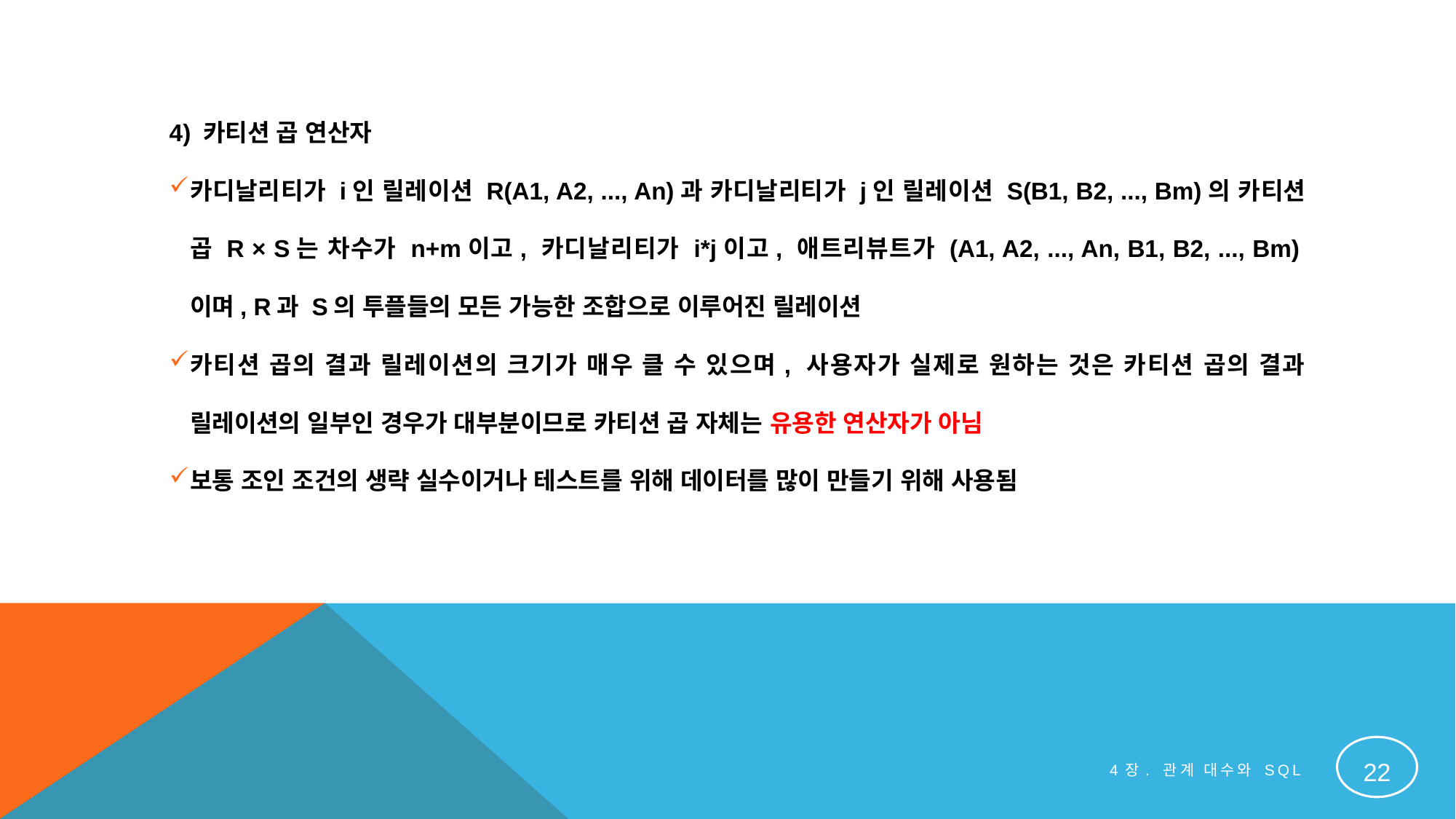

4) 카티션 곱 연산자
카디날리티가 i인 릴레이션 R(A1, A2, ..., An)과 카디날리티가 j인 릴레이션 S(B1, B2, ..., Bm)의 카티션 곱 R × S는 차수가 n+m이고, 카디날리티가 i*j이고, 애트리뷰트가 (A1, A2, ..., An, B1, B2, ..., Bm)이며, R과 S의 투플들의 모든 가능한 조합으로 이루어진 릴레이션
카티션 곱의 결과 릴레이션의 크기가 매우 클 수 있으며, 사용자가 실제로 원하는 것은 카티션 곱의 결과 릴레이션의 일부인 경우가 대부분이므로 카티션 곱 자체는 유용한 연산자가 아님
보통 조인 조건의 생략 실수이거나 테스트를 위해 데이터를 많이 만들기 위해 사용됨
22
4장. 관계 대수와 SQL